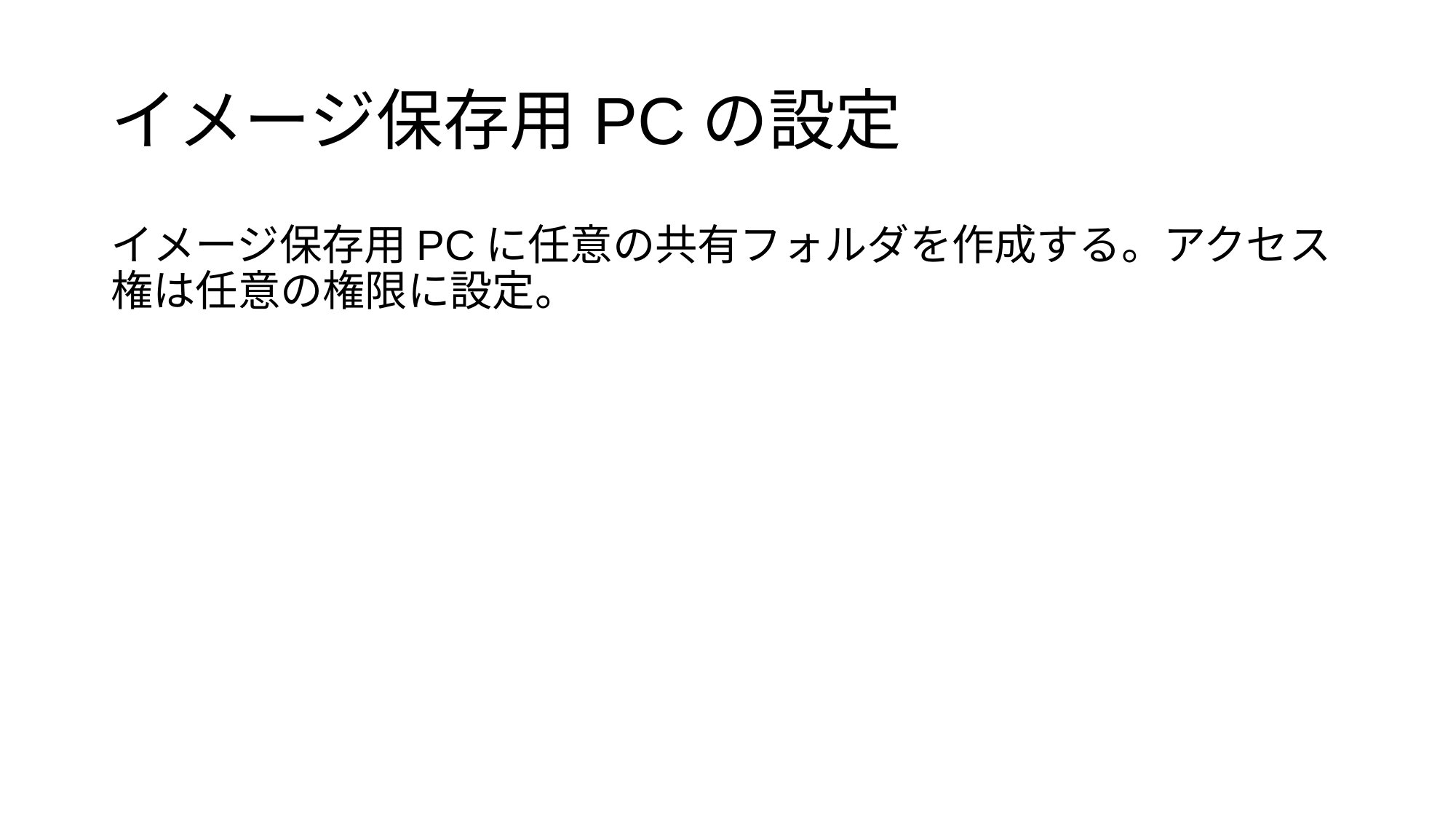

# イメージ保存用PCの設定
イメージ保存用PCに任意の共有フォルダを作成する。アクセス権は任意の権限に設定。